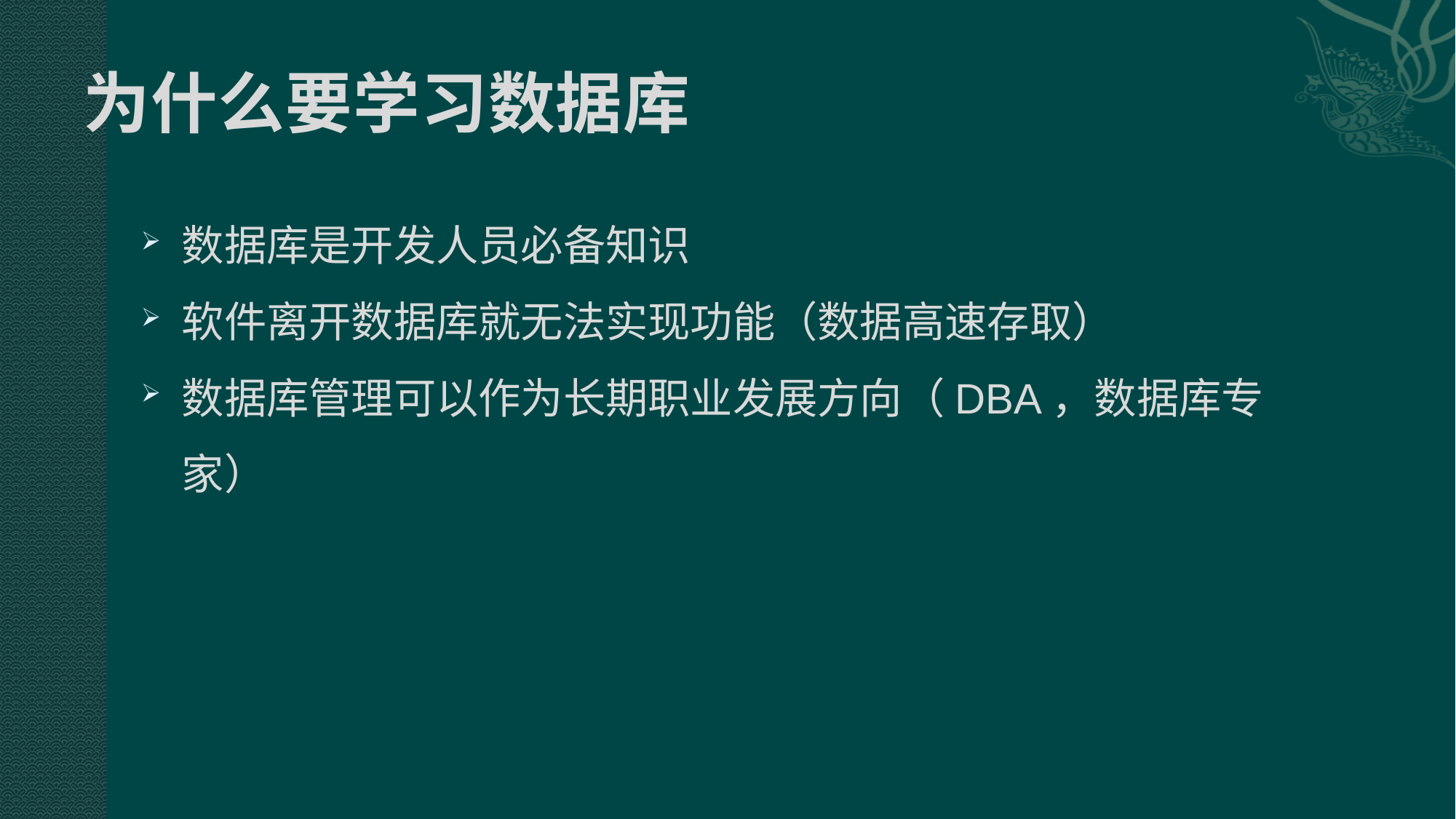

# 为什么要学习数据库
数据库是开发人员必备知识
软件离开数据库就无法实现功能（数据高速存取）
数据库管理可以作为长期职业发展方向（DBA，数据库专家）